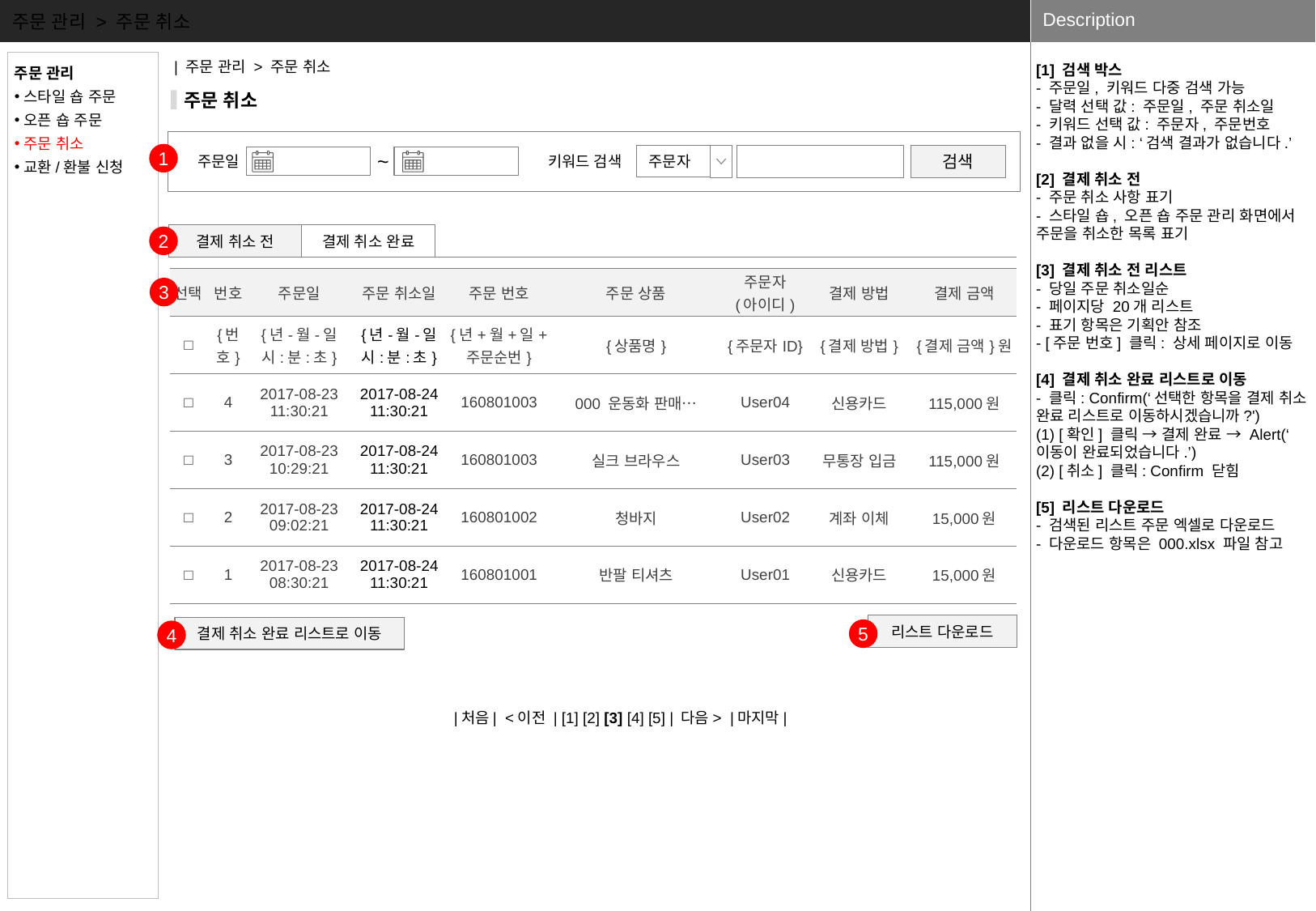

주문 관리 > 주문 취소

[1] 검색 박스
- 주문일, 키워드 다중 검색 가능
- 달력 선택 값: 주문일, 주문 취소일
- 키워드 선택 값: 주문자, 주문번호
- 결과 없을 시: ‘검색 결과가 없습니다.’

[2] 결제 취소 전
- 주문 취소 사항 표기
- 스타일 숍, 오픈 숍 주문 관리 화면에서 주문을 취소한 목록 표기

[3] 결제 취소 전 리스트
- 당일 주문 취소일순
- 페이지당 20개 리스트
- 표기 항목은 기획안 참조
- [주문 번호] 클릭: 상세 페이지로 이동

[4] 결제 취소 완료 리스트로 이동
- 클릭: Confirm(‘선택한 항목을 결제 취소 완료 리스트로 이동하시겠습니까?')
(1) [확인] 클릭 → 결제 완료 → Alert(‘이동이 완료되었습니다.’)
(2) [취소] 클릭: Confirm 닫힘

[5] 리스트 다운로드
- 검색된 리스트 주문 엑셀로 다운로드
- 다운로드 항목은 000.xlsx 파일 참고

| 주문 관리 > 주문 취소
주문 관리
스타일 숍 주문
오픈 숍 주문
주문 취소
교환/환불 신청
주문 취소

~
1

검색
주문자

주문일
키워드 검색

결제 취소 전
결제 취소 완료
2
| 선택 | 번호 | 주문일 | 주문 취소일 | 주문 번호 | 주문 상품 | 주문자 (아이디) | 결제 방법 | 결제 금액 |
| --- | --- | --- | --- | --- | --- | --- | --- | --- |
| □ | {번호} | {년-월-일 시:분:초} | {년-월-일 시:분:초} | {년+월+일+ 주문순번} | {상품명} | {주문자ID} | {결제 방법} | {결제 금액}원 |
| □ | 4 | 2017-08-23 11:30:21 | 2017-08-24 11:30:21 | 160801003 | 000 운동화 판매… | User04 | 신용카드 | 115,000원 |
| □ | 3 | 2017-08-23 10:29:21 | 2017-08-24 11:30:21 | 160801003 | 실크 브라우스 | User03 | 무통장 입금 | 115,000원 |
| □ | 2 | 2017-08-23 09:02:21 | 2017-08-24 11:30:21 | 160801002 | 청바지 | User02 | 계좌 이체 | 15,000원 |
| □ | 1 | 2017-08-23 08:30:21 | 2017-08-24 11:30:21 | 160801001 | 반팔 티셔츠 | User01 | 신용카드 | 15,000원 |
3
리스트 다운로드
결제 취소 완료 리스트로 이동
5
4
|처음|  <이전 | [1] [2] [3] [4] [5] | 다음>  |마지막|